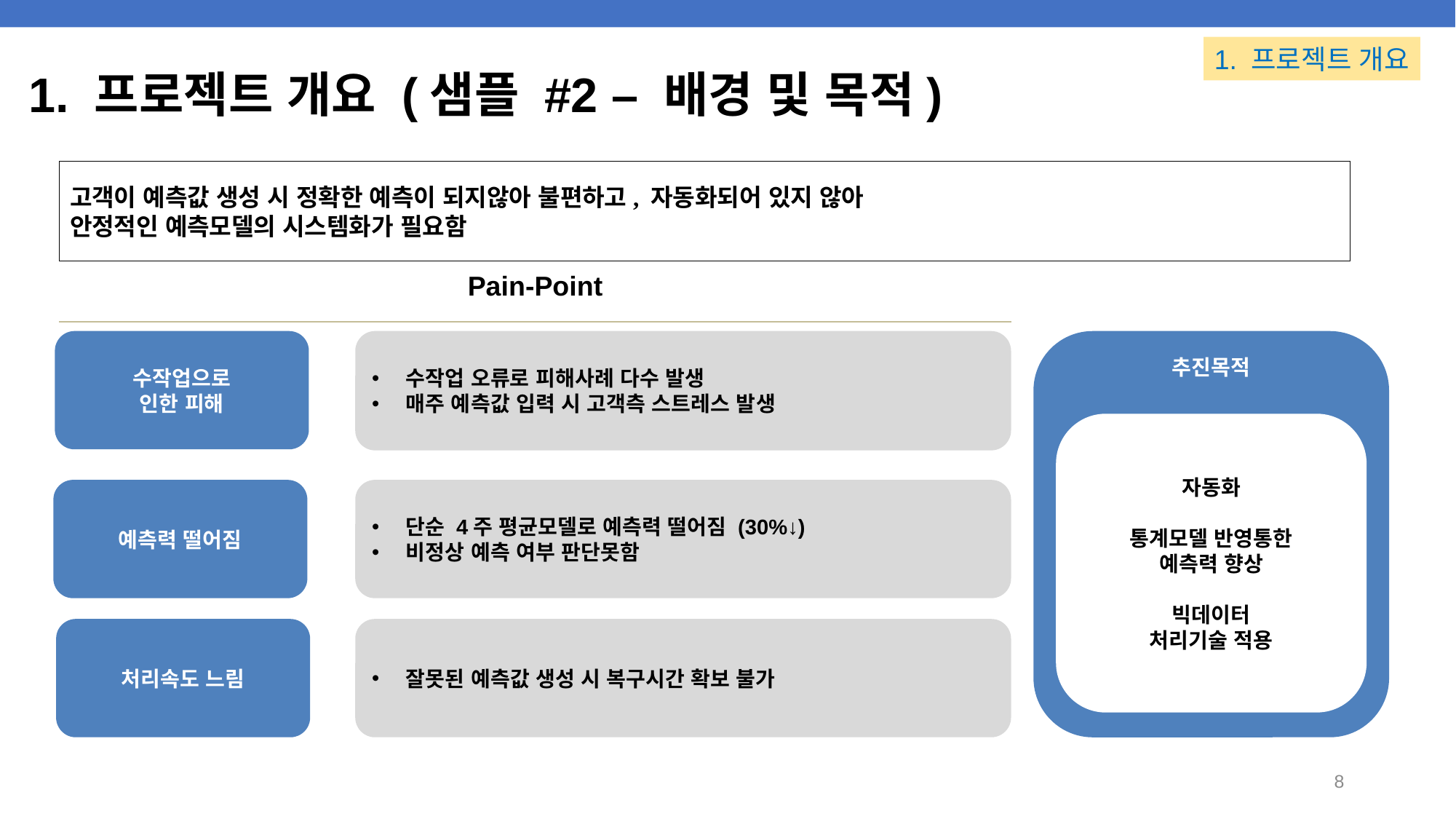

1. 프로젝트 개요
# 1. 프로젝트 개요 (샘플 #2 – 배경 및 목적)
고객이 예측값 생성 시 정확한 예측이 되지않아 불편하고, 자동화되어 있지 않아
안정적인 예측모델의 시스템화가 필요함
Pain-Point
추진목적
수작업 오류로 피해사례 다수 발생
매주 예측값 입력 시 고객측 스트레스 발생
수작업으로
인한 피해
자동화

통계모델 반영통한
예측력 향상

빅데이터
처리기술 적용
예측력 떨어짐
단순 4주 평균모델로 예측력 떨어짐 (30%↓)
비정상 예측 여부 판단못함
처리속도 느림
잘못된 예측값 생성 시 복구시간 확보 불가
8